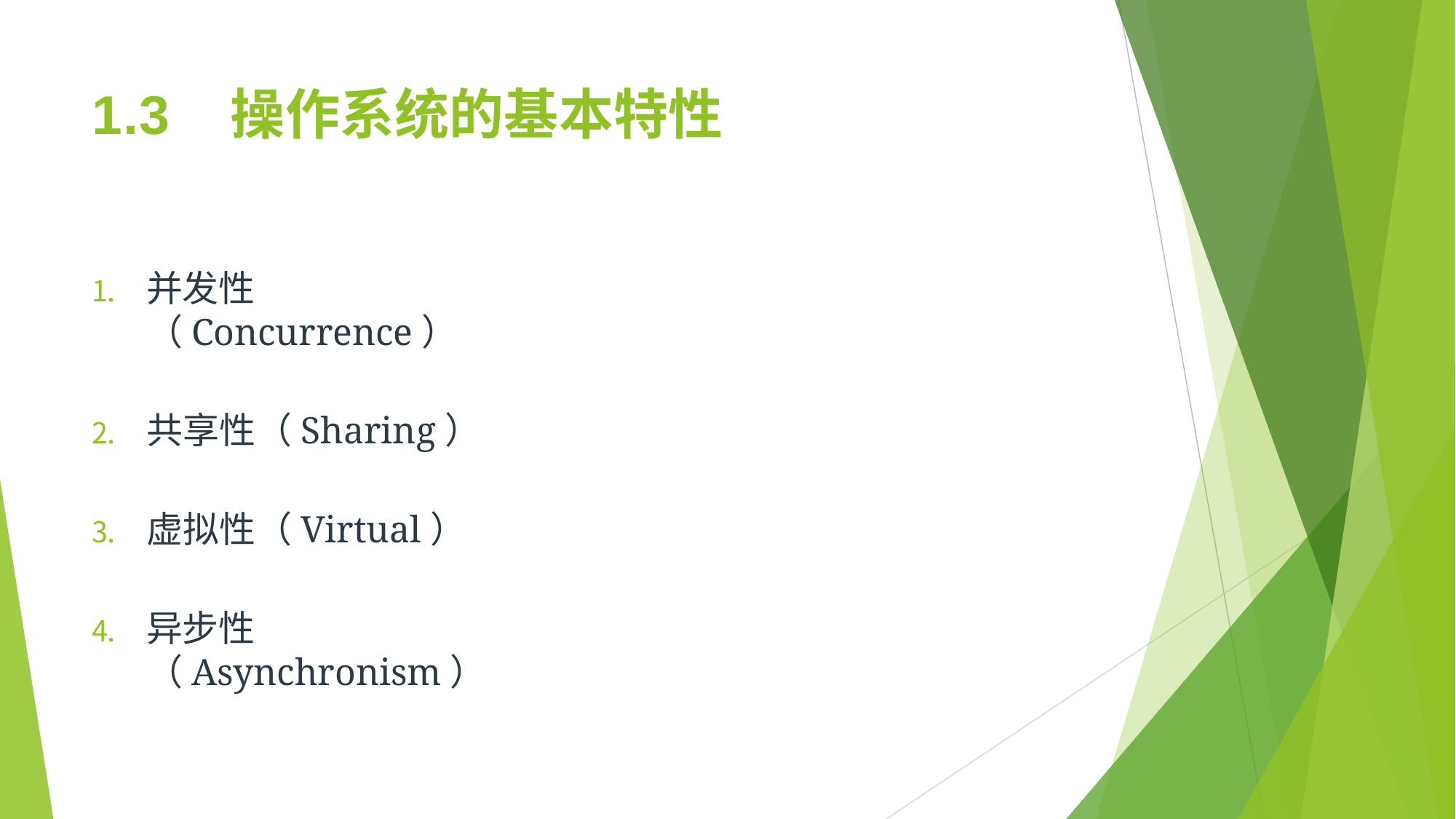

# 1.3	操作系统的基本特性
并发性（Concurrence）

共享性（Sharing）

虚拟性（Virtual）

异步性（Asynchronism）